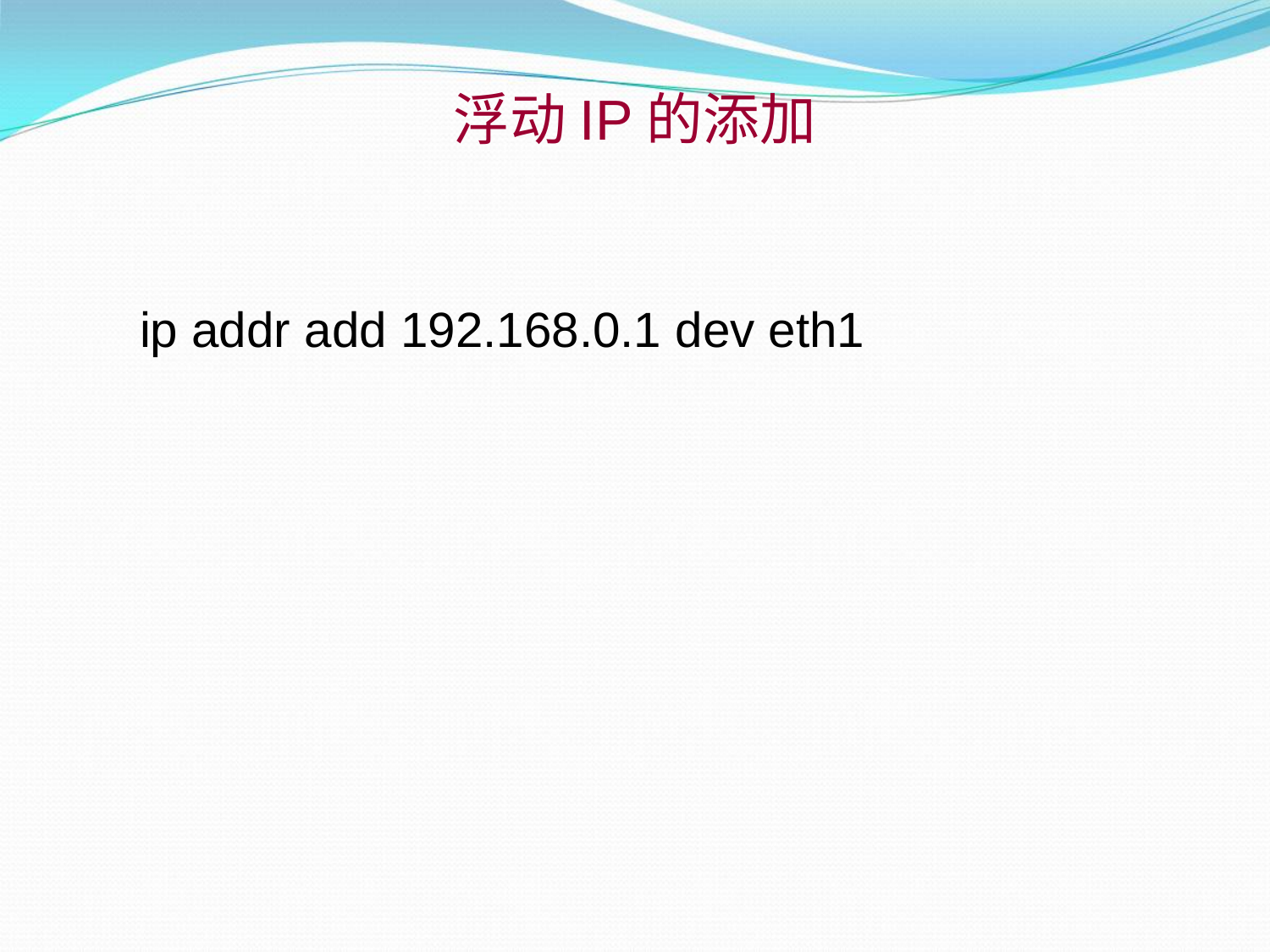

# 浮动IP的添加

ip addr add 192.168.0.1 dev eth1